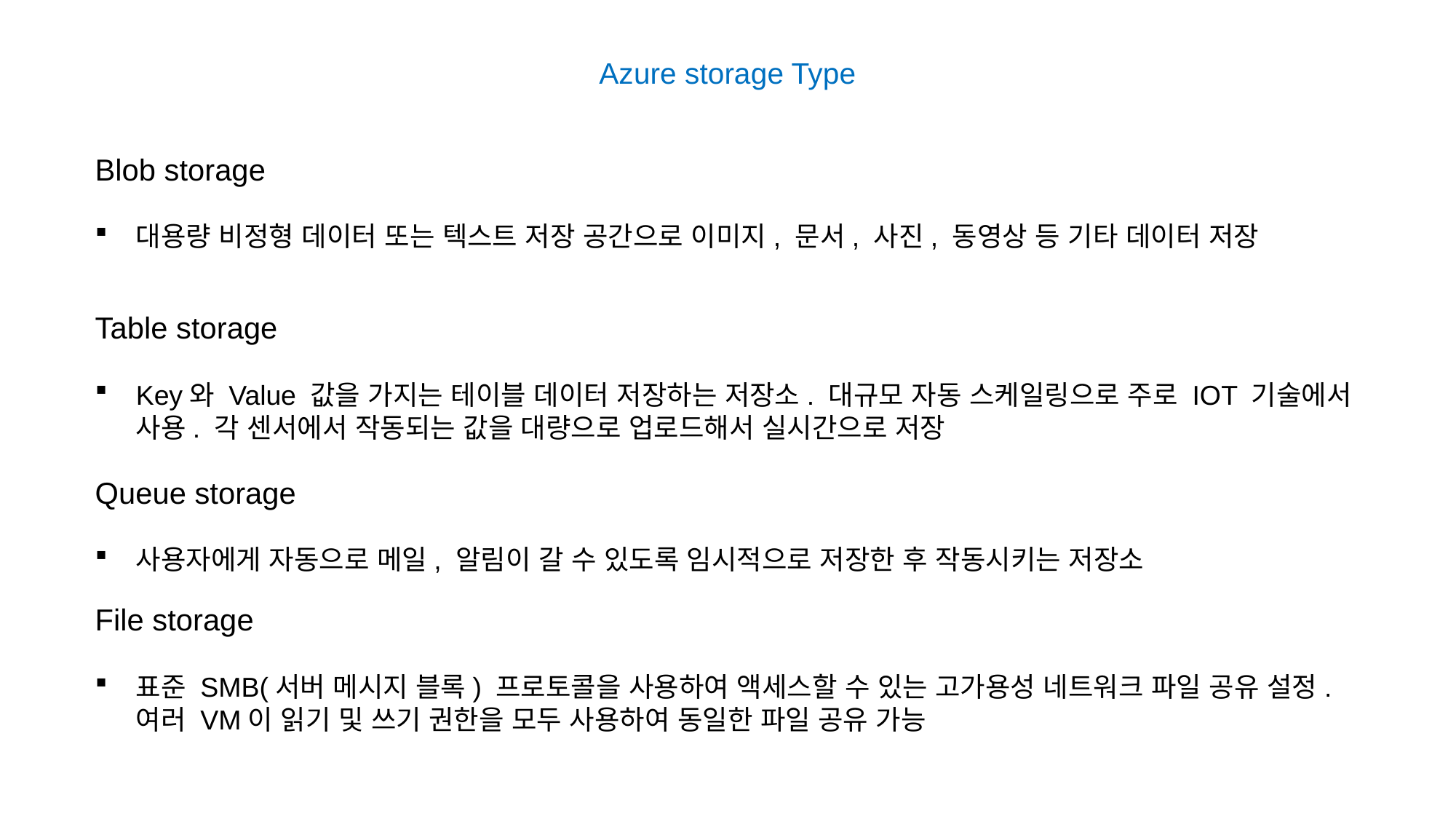

Azure storage Type
Blob storage

대용량 비정형 데이터 또는 텍스트 저장 공간으로 이미지, 문서, 사진, 동영상 등 기타 데이터 저장

Table storage

Key와 Value 값을 가지는 테이블 데이터 저장하는 저장소. 대규모 자동 스케일링으로 주로 IOT 기술에서 사용. 각 센서에서 작동되는 값을 대량으로 업로드해서 실시간으로 저장

Queue storage

사용자에게 자동으로 메일, 알림이 갈 수 있도록 임시적으로 저장한 후 작동시키는 저장소
File storage

표준 SMB(서버 메시지 블록) 프로토콜을 사용하여 액세스할 수 있는 고가용성 네트워크 파일 공유 설정. 여러 VM이 읽기 및 쓰기 권한을 모두 사용하여 동일한 파일 공유 가능